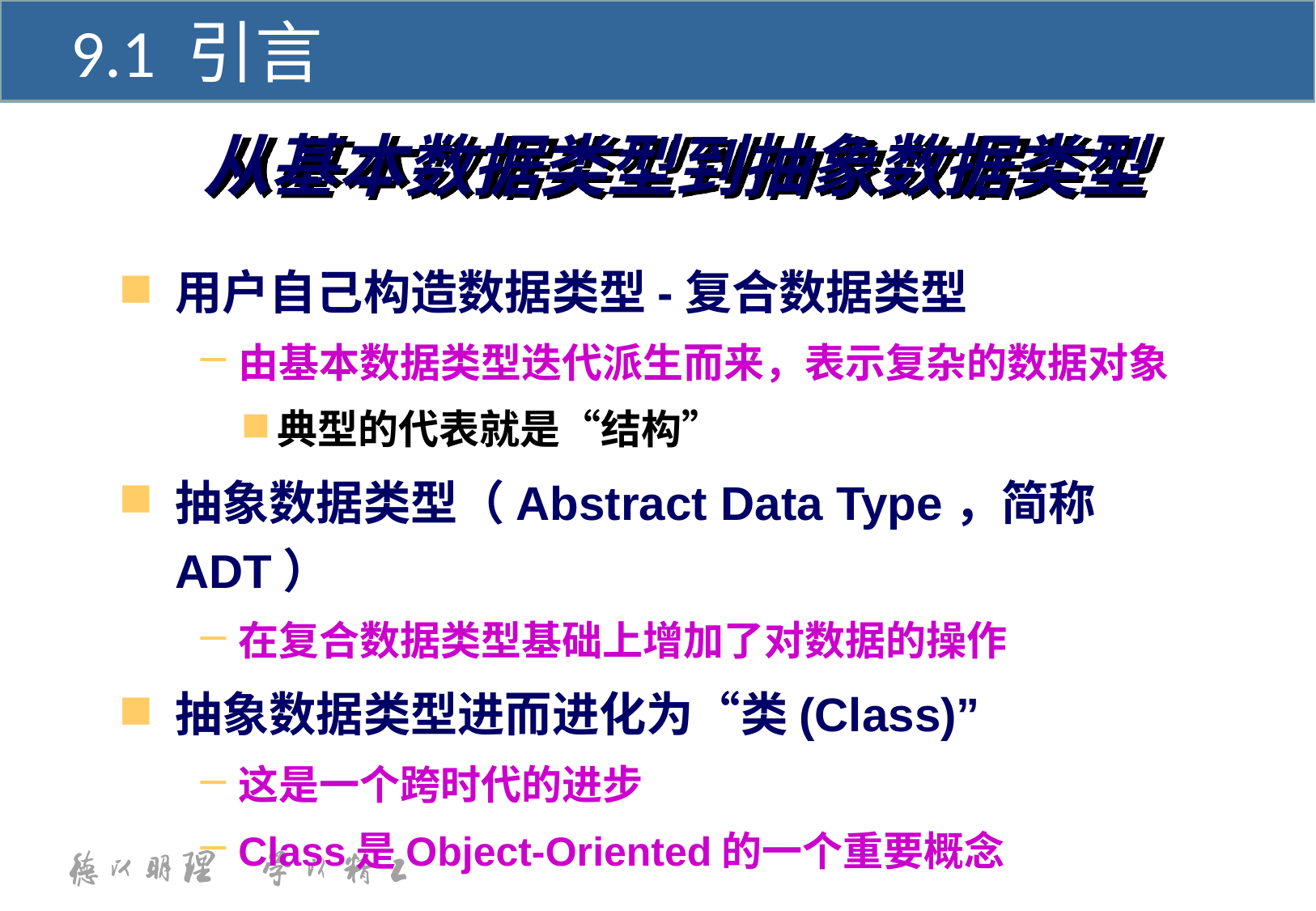

9.1 引言
从基本数据类型到抽象数据类型
用户自己构造数据类型-复合数据类型
由基本数据类型迭代派生而来，表示复杂的数据对象
典型的代表就是“结构”
抽象数据类型（Abstract Data Type，简称ADT）
在复合数据类型基础上增加了对数据的操作
抽象数据类型进而进化为“类(Class)”
这是一个跨时代的进步
Class是Object-Oriented的一个重要概念